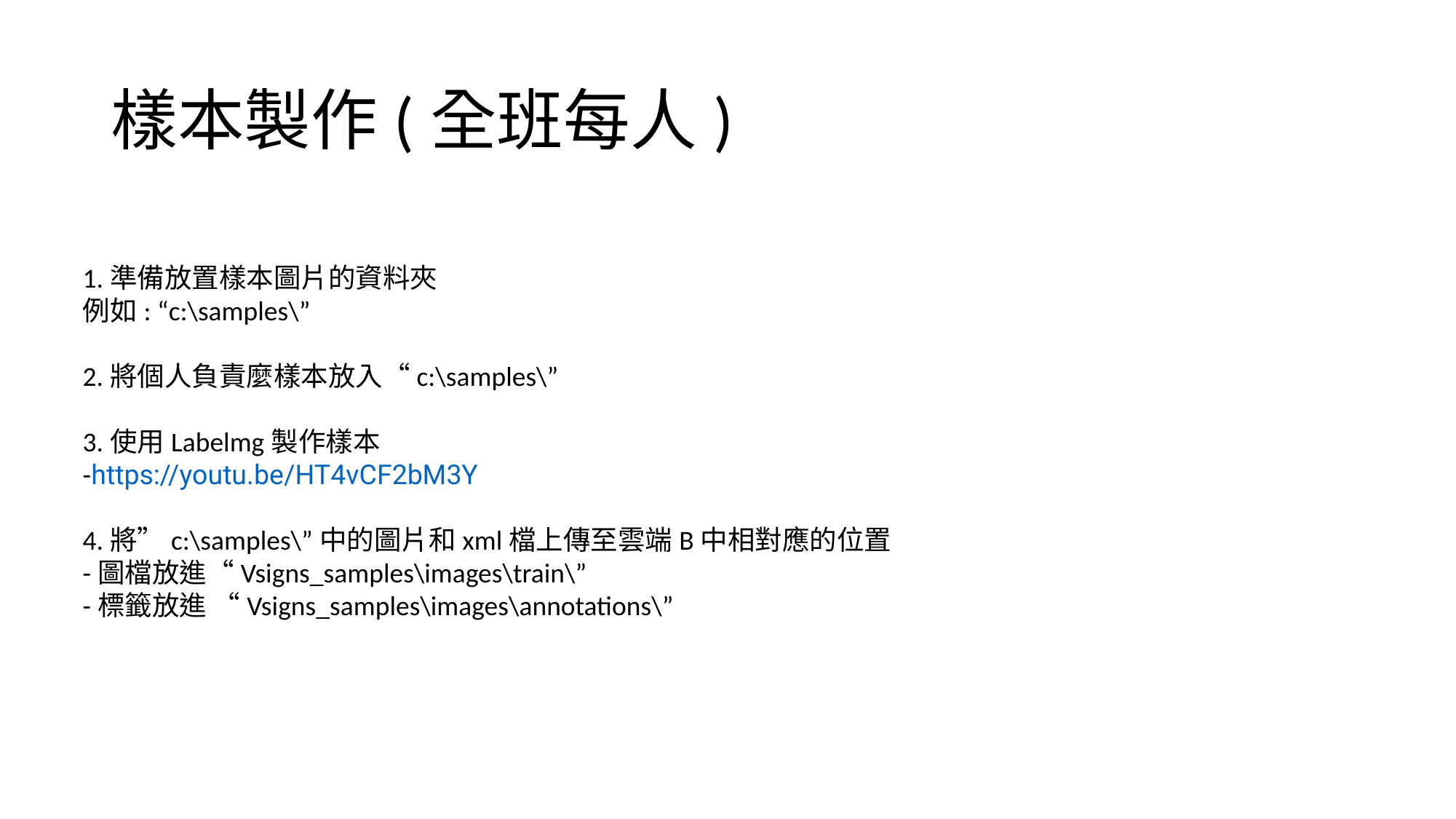

# 樣本製作(全班每人)
1.準備放置樣本圖片的資料夾
例如: “c:\samples\”

2.將個人負責麼樣本放入“c:\samples\”

3.使用Labelmg製作樣本
-https://youtu.be/HT4vCF2bM3Y

4.將”c:\samples\”中的圖片和xml檔上傳至雲端B中相對應的位置
-圖檔放進“Vsigns_samples\images\train\”
-標籤放進 “Vsigns_samples\images\annotations\”